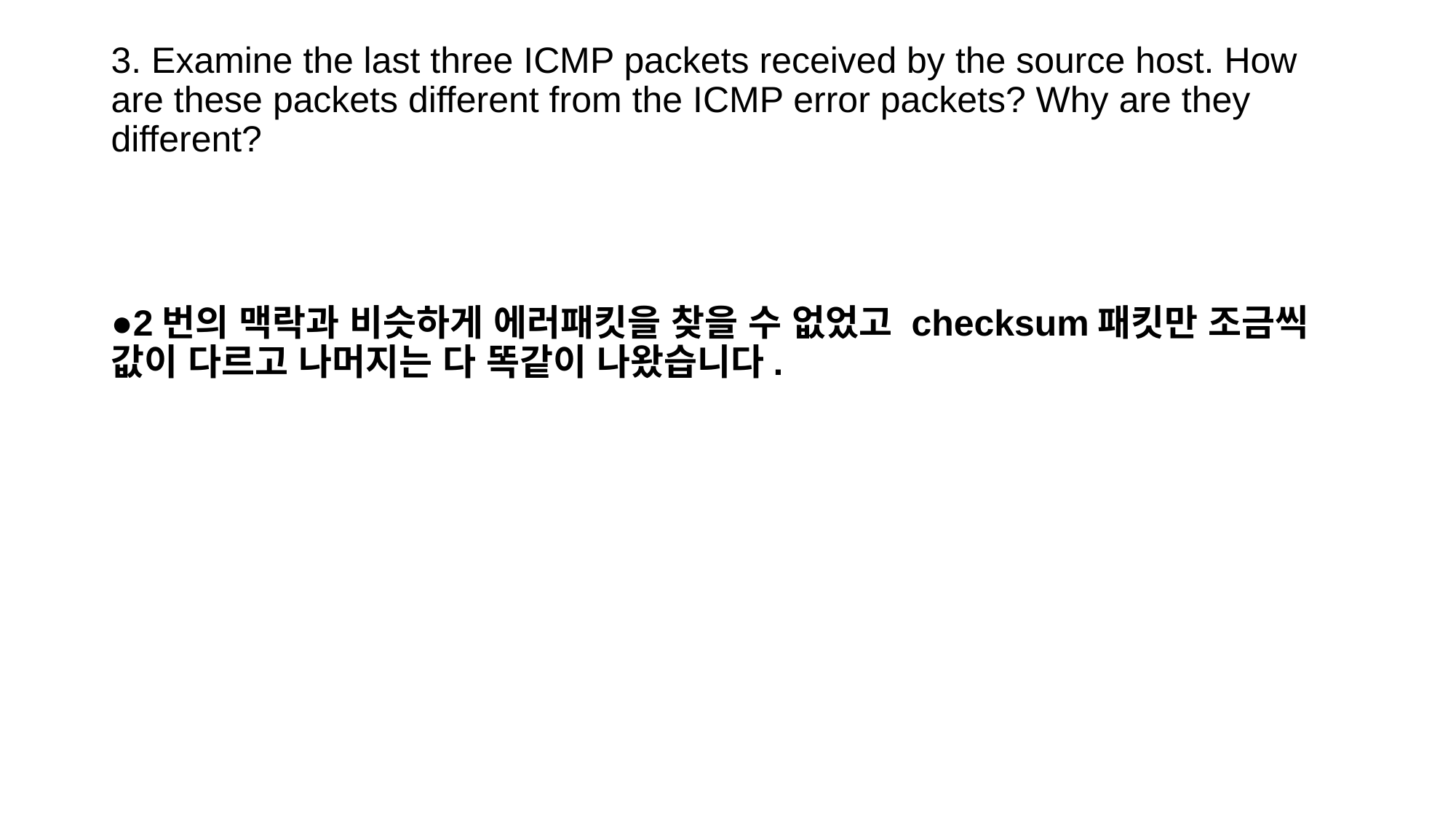

# 3. Examine the last three ICMP packets received by the source host. How are these packets different from the ICMP error packets? Why are they different?
●2번의 맥락과 비슷하게 에러패킷을 찾을 수 없었고 checksum패킷만 조금씩 값이 다르고 나머지는 다 똑같이 나왔습니다.